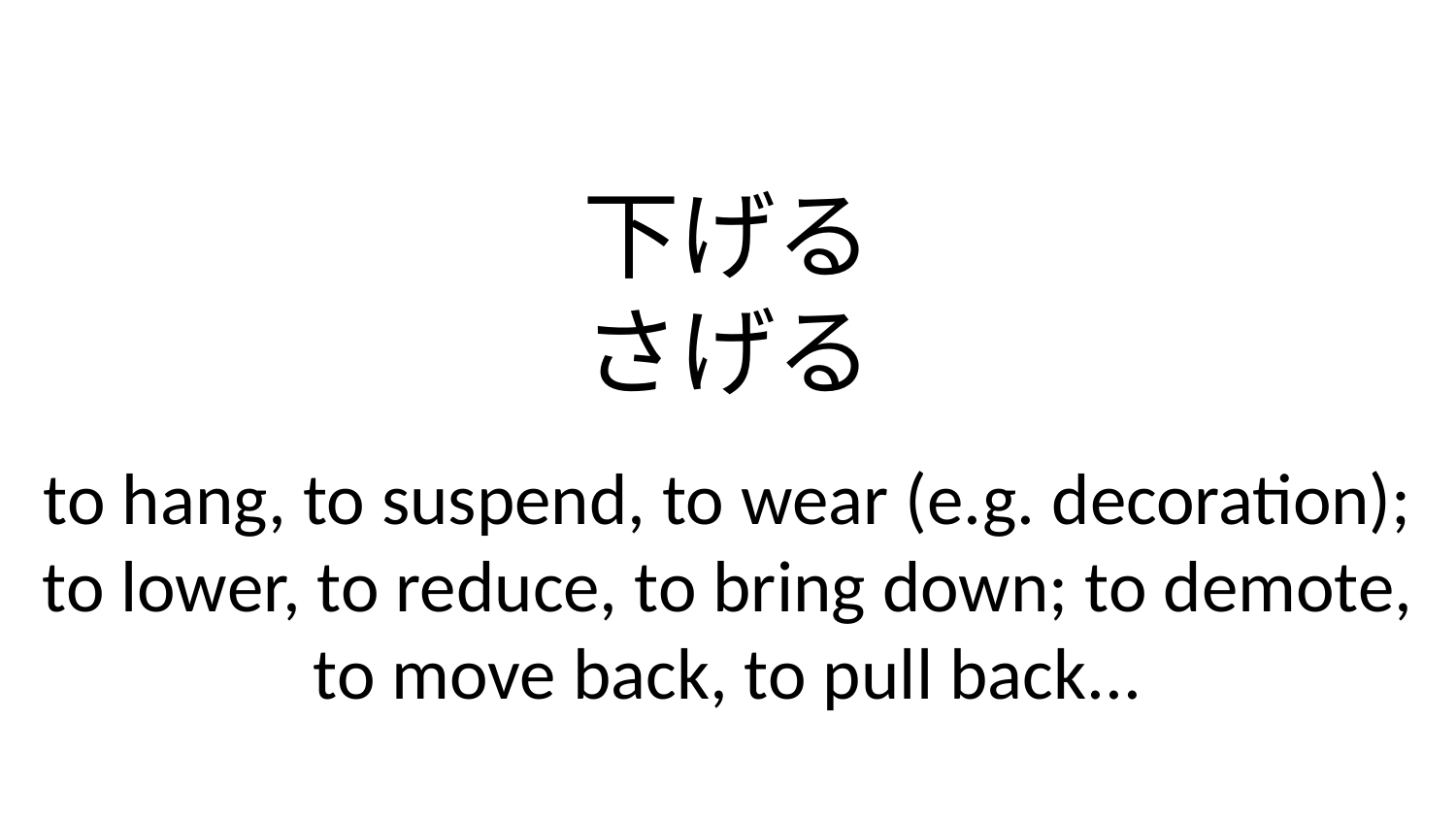

下げる
さげる
to hang, to suspend, to wear (e.g. decoration); to lower, to reduce, to bring down; to demote, to move back, to pull back...